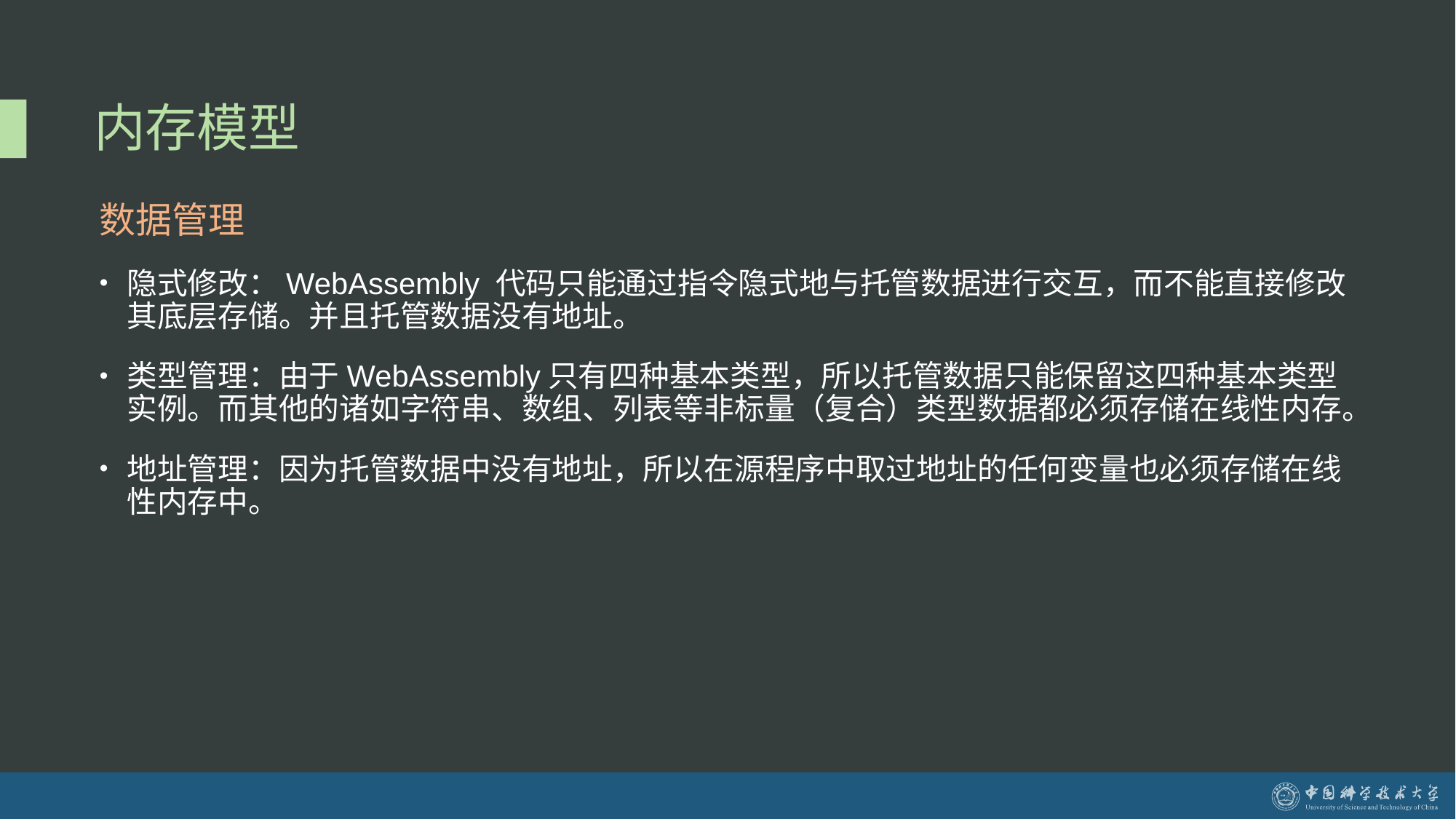

# 内存模型
数据管理
隐式修改：WebAssembly 代码只能通过指令隐式地与托管数据进行交互，而不能直接修改其底层存储。并且托管数据没有地址。
类型管理：由于WebAssembly只有四种基本类型，所以托管数据只能保留这四种基本类型实例。而其他的诸如字符串、数组、列表等非标量（复合）类型数据都必须存储在线性内存。
地址管理：因为托管数据中没有地址，所以在源程序中取过地址的任何变量也必须存储在线性内存中。